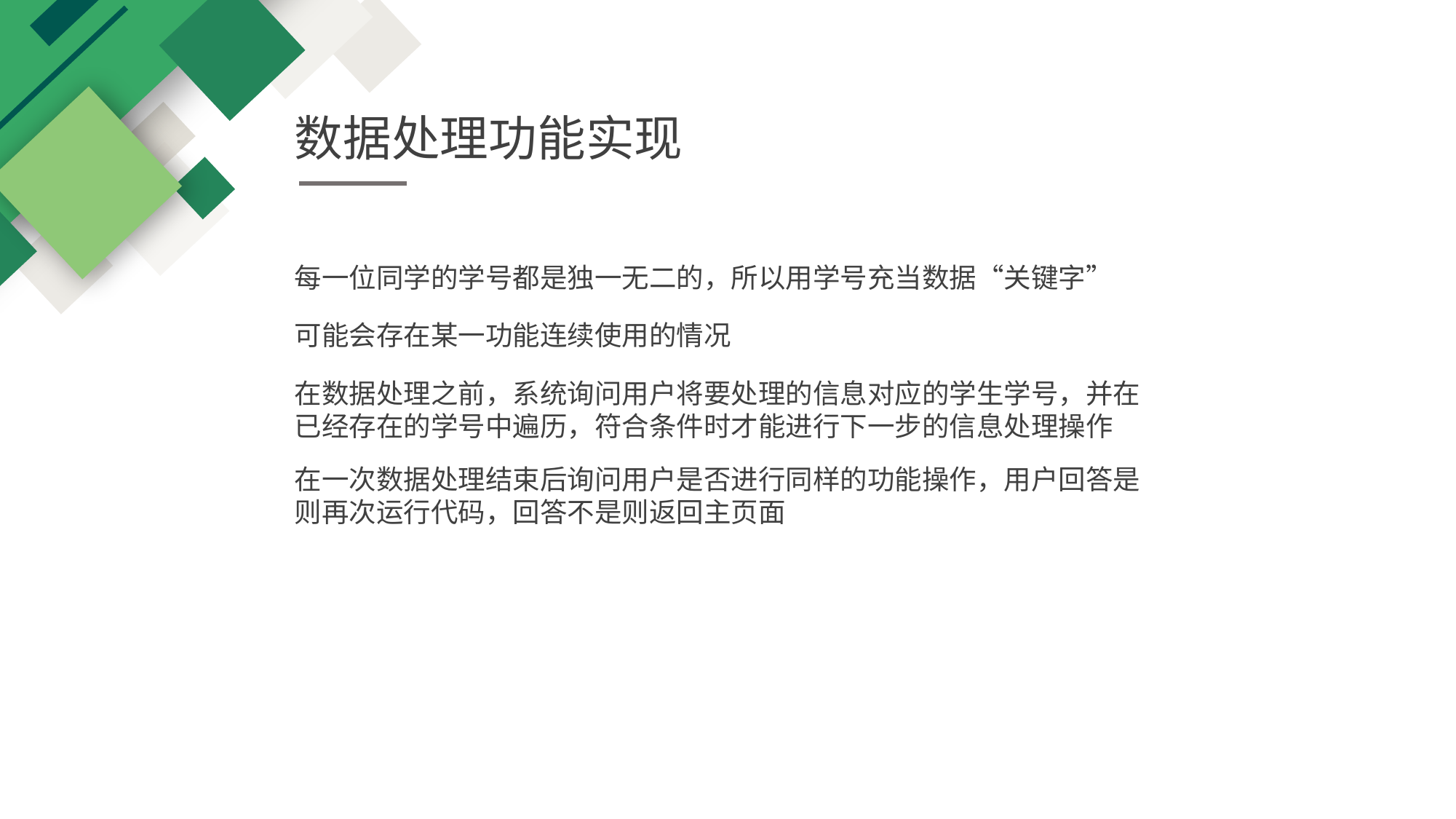

数据处理功能实现
每一位同学的学号都是独一无二的，所以用学号充当数据“关键字”
可能会存在某一功能连续使用的情况
在数据处理之前，系统询问用户将要处理的信息对应的学生学号，并在已经存在的学号中遍历，符合条件时才能进行下一步的信息处理操作
在一次数据处理结束后询问用户是否进行同样的功能操作，用户回答是则再次运行代码，回答不是则返回主页面